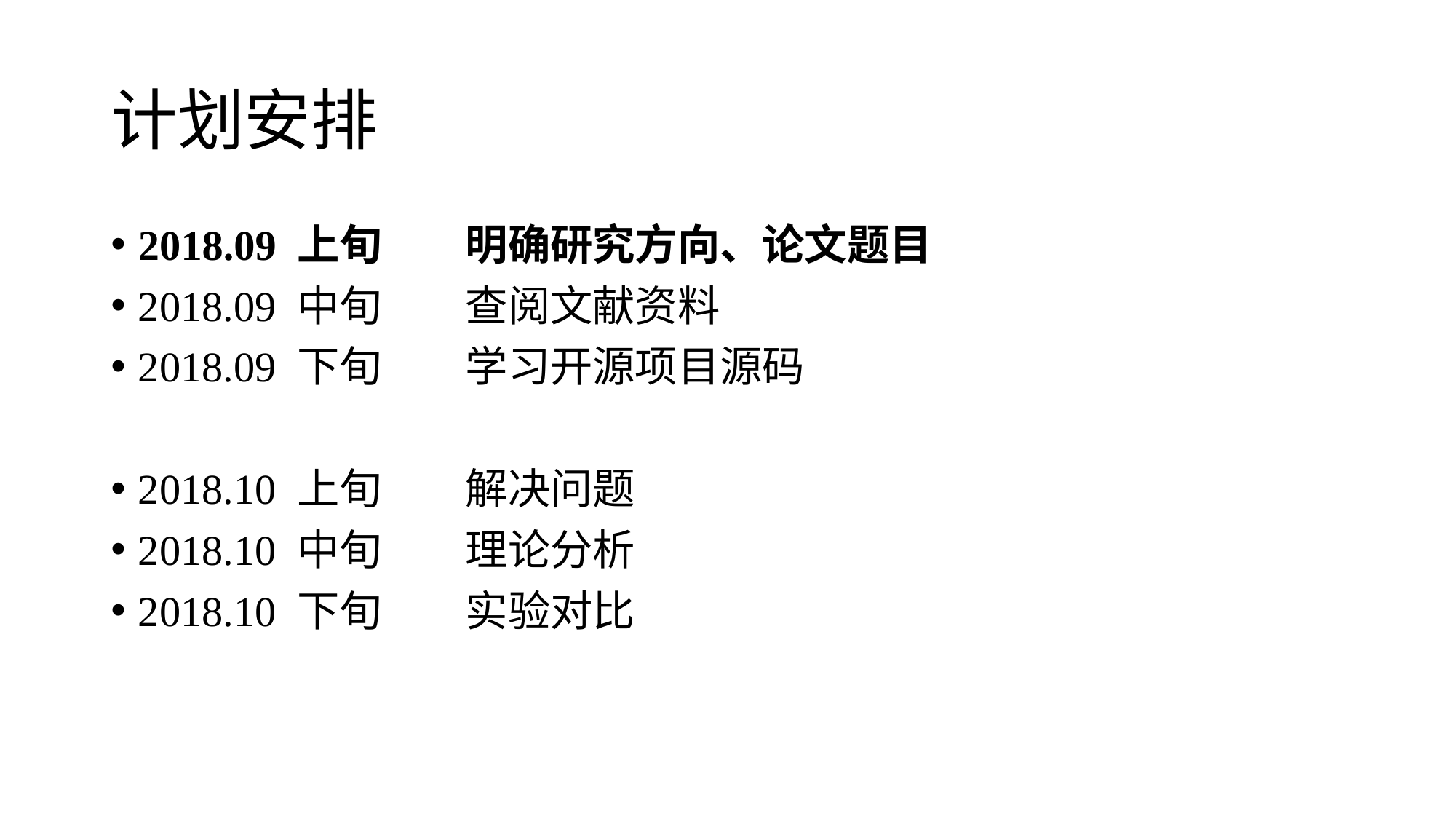

# 计划安排
2018.09 上旬	明确研究方向、论文题目
2018.09 中旬	查阅文献资料
2018.09 下旬	学习开源项目源码

2018.10 上旬	解决问题
2018.10 中旬	理论分析
2018.10 下旬	实验对比